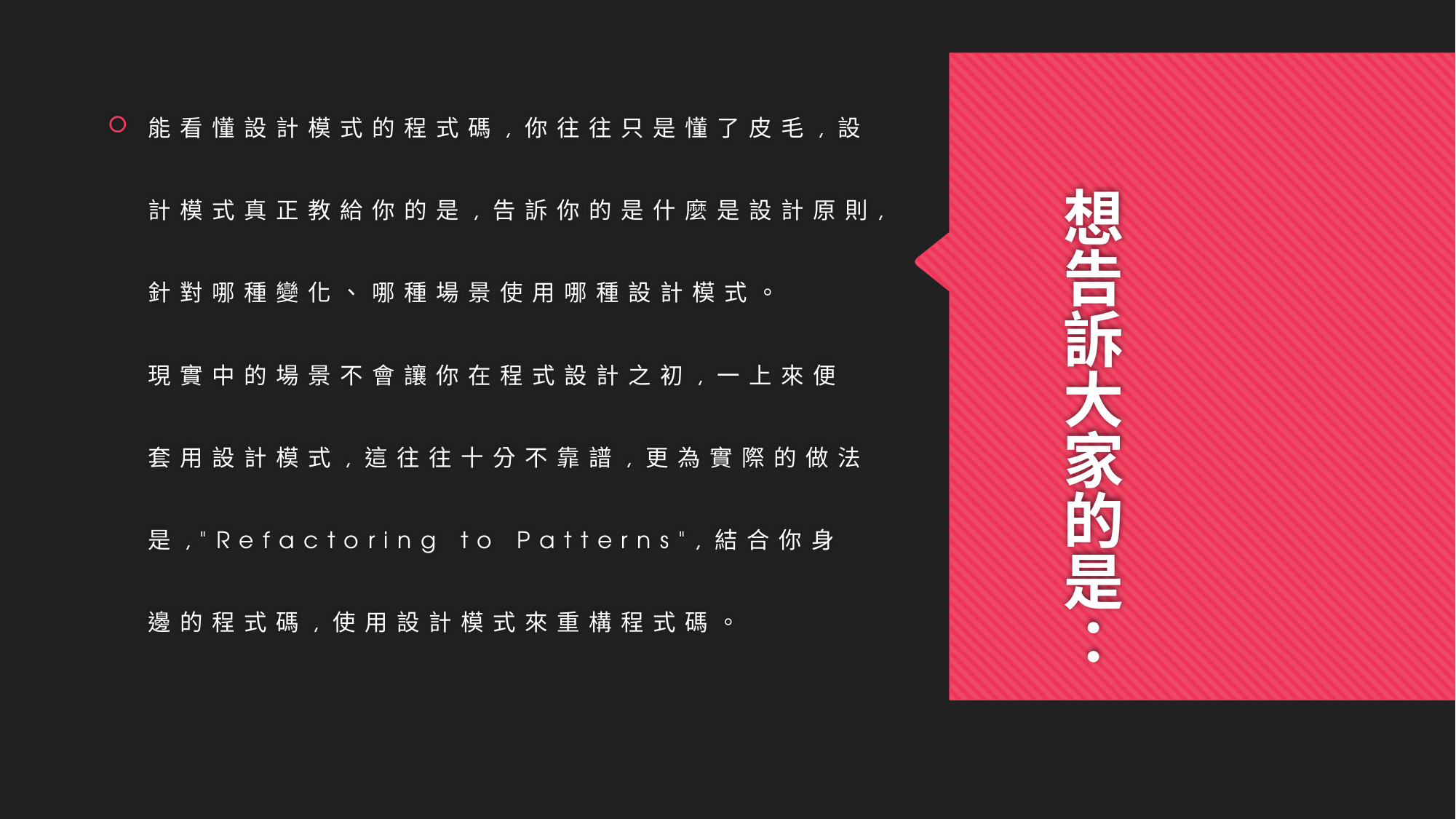

能看懂設計模式的程式碼,你往往只是懂了皮毛,設計模式真正教給你的是,告訴你的是什麼是設計原則,針對哪種變化、哪種場景使用哪種設計模式。
現實中的場景不會讓你在程式設計之初,一上來便套用設計模式,這往往十分不靠譜,更為實際的做法是,"Refactoring to Patterns",結合你身邊的程式碼,使用設計模式來重構程式碼。
# 想告訴大家的是：